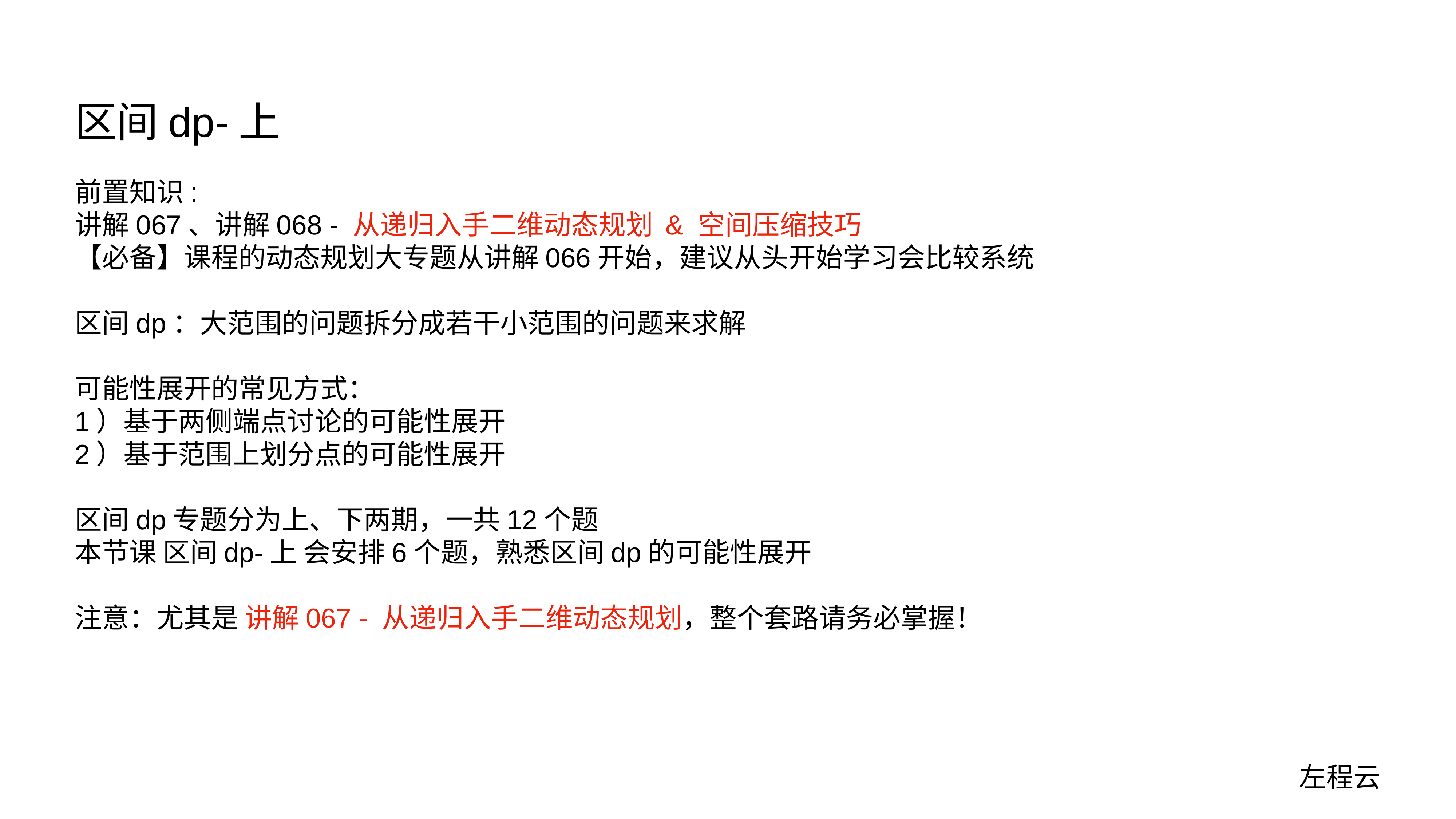

# 区间dp-上
前置知识:
讲解067、讲解068 - 从递归入手二维动态规划 & 空间压缩技巧
【必备】课程的动态规划大专题从讲解066开始，建议从头开始学习会比较系统

区间dp：大范围的问题拆分成若干小范围的问题来求解

可能性展开的常见方式：
1）基于两侧端点讨论的可能性展开
2）基于范围上划分点的可能性展开

区间dp专题分为上、下两期，一共12个题
本节课 区间dp-上 会安排6个题，熟悉区间dp的可能性展开

注意：尤其是 讲解067 - 从递归入手二维动态规划，整个套路请务必掌握！
左程云